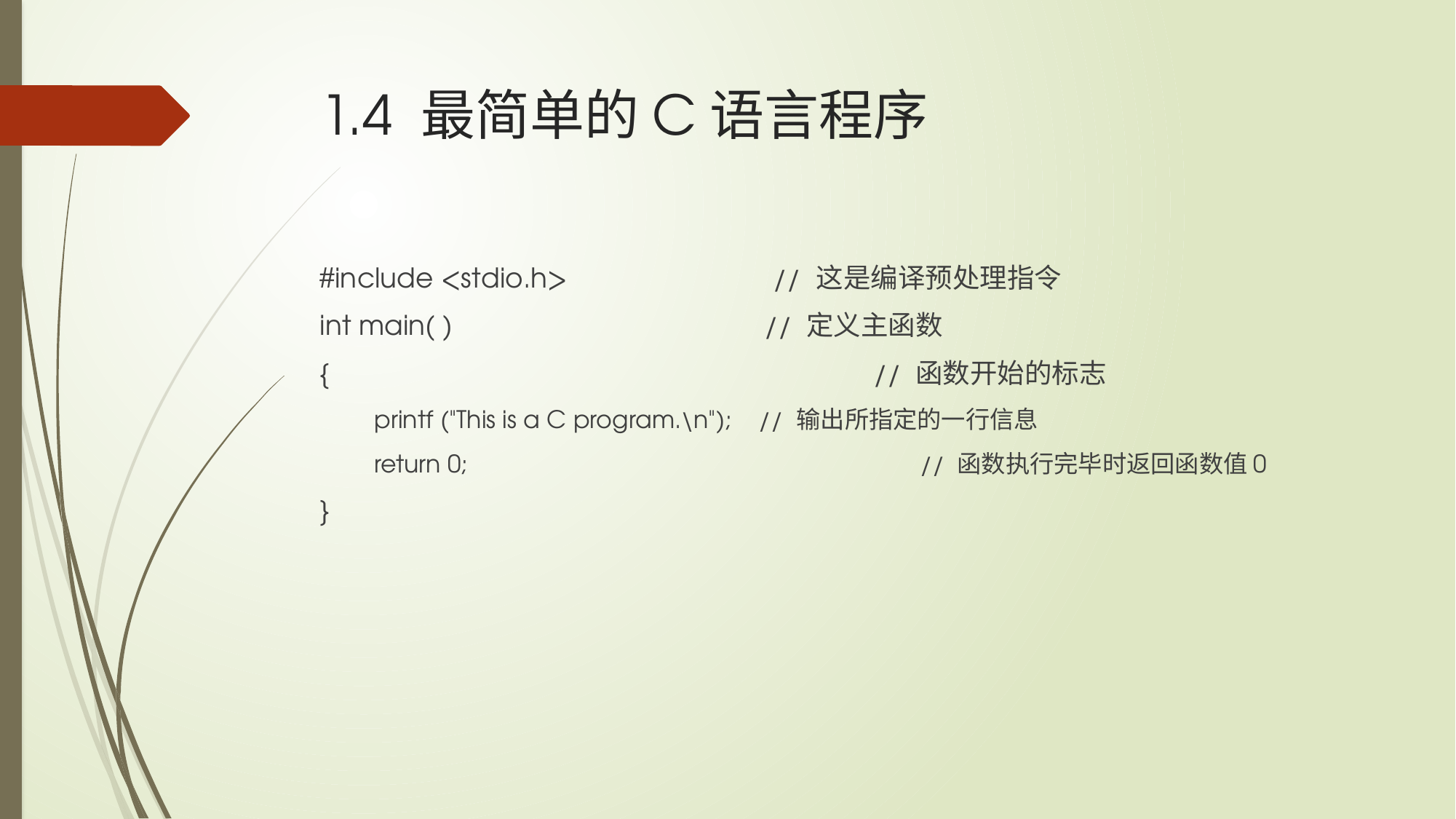

# 1.4 最简单的C语言程序
#include <stdio.h>                           // 这是编译预处理指令
int main( )                                  	 // 定义主函数
{                                            		 // 函数开始的标志
 printf ("This is a C program.\n");    // 输出所指定的一行信息
 return 0;                                   		 // 函数执行完毕时返回函数值0
}